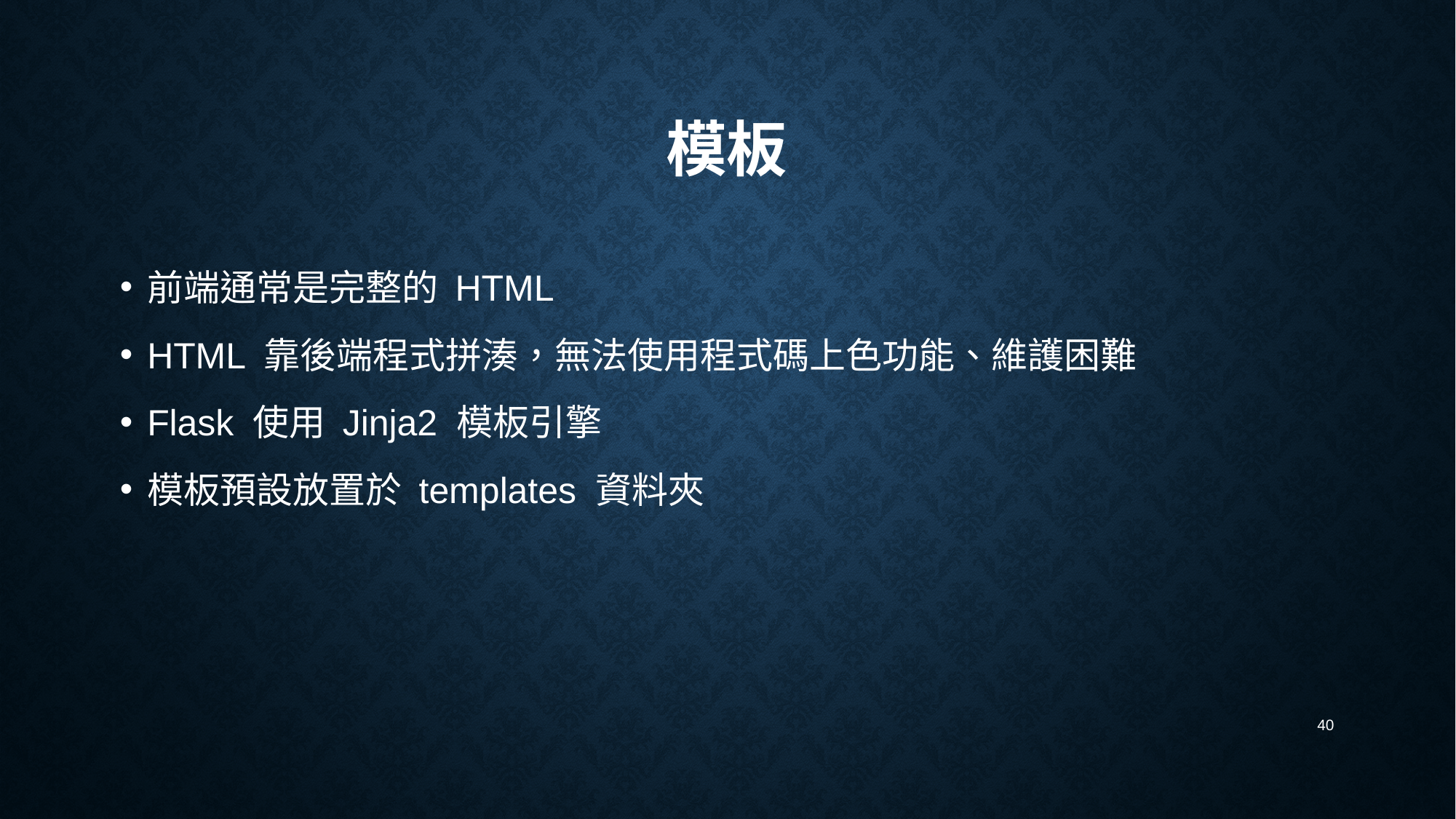

# 模板
前端通常是完整的 HTML
HTML 靠後端程式拼湊，無法使用程式碼上色功能、維護困難
Flask 使用 Jinja2 模板引擎
模板預設放置於 templates 資料夾
40